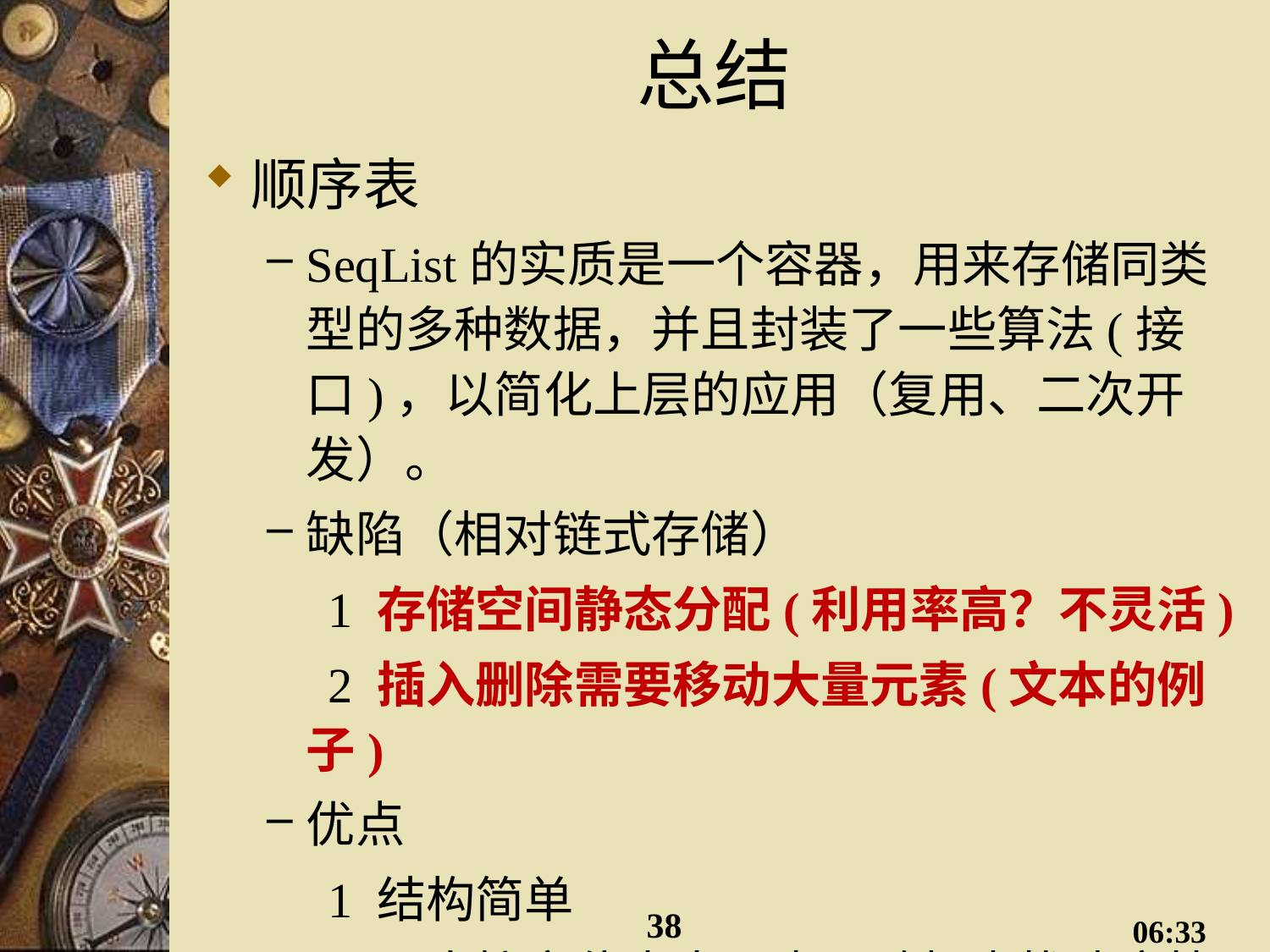

# 总结
顺序表
SeqList的实质是一个容器，用来存储同类型的多种数据，并且封装了一些算法(接口)，以简化上层的应用（复用、二次开发）。
缺陷（相对链式存储）
     1 存储空间静态分配(利用率高？不灵活)
     2 插入删除需要移动大量元素(文本的例子)
优点
     1 结构简单
     2 可直接定位表中元素，随机查找速度快